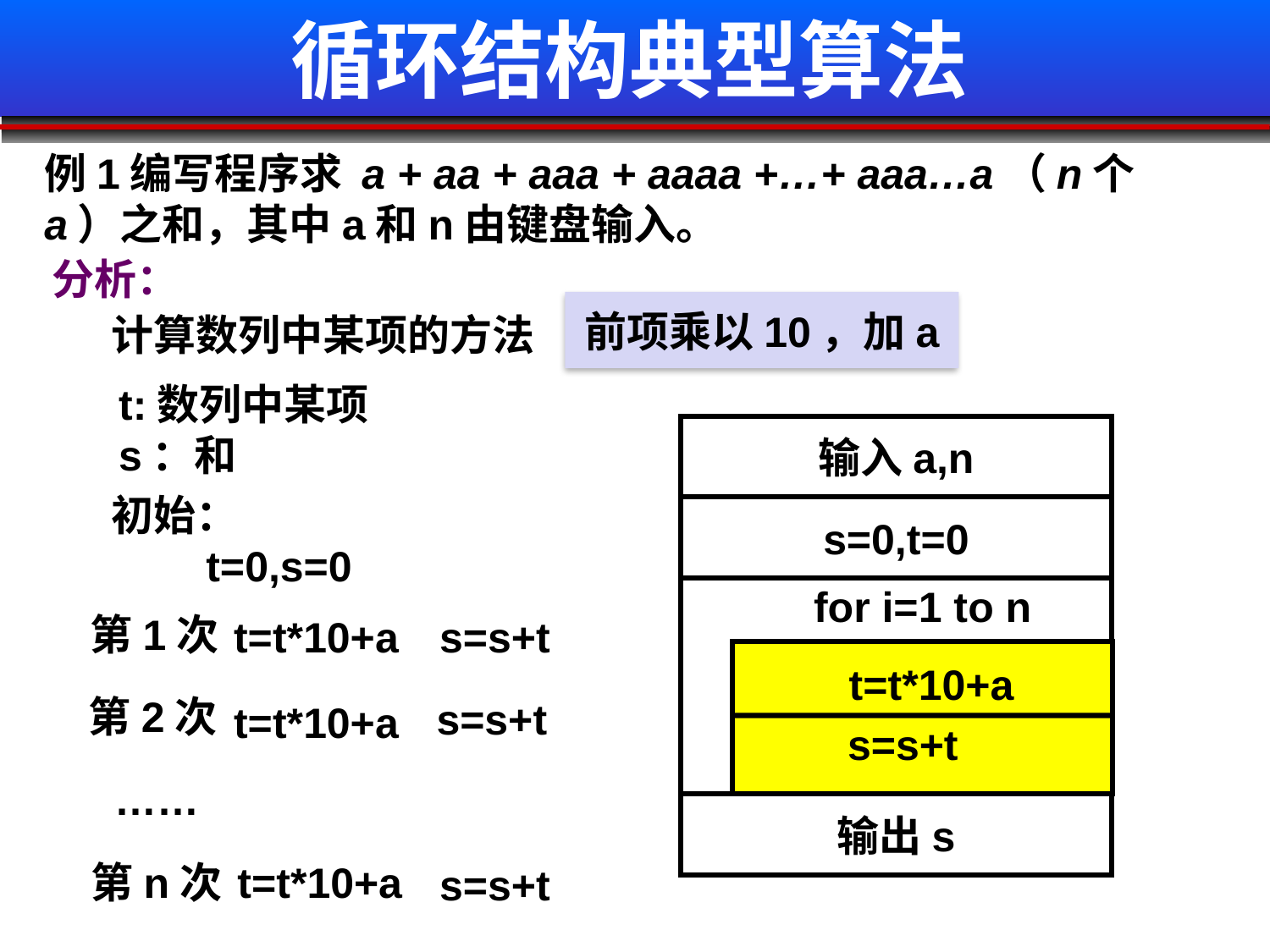

# 循环结构典型算法

例1编写程序求 a + aa + aaa + aaaa +…+ aaa…a（n个a）之和，其中a和n由键盘输入。
分析：
计算数列中某项的方法
前项乘以10，加a
t:数列中某项
s：和
输入a,n
s=0,t=0
初始：
        t=0,s=0
for i=1 to n

第1次
s=s+t
t=t*10+a

t=t*10+a
第2次
s=s+t
t=t*10+a
s=s+t
……
输出s
第n次
t=t*10+a
s=s+t